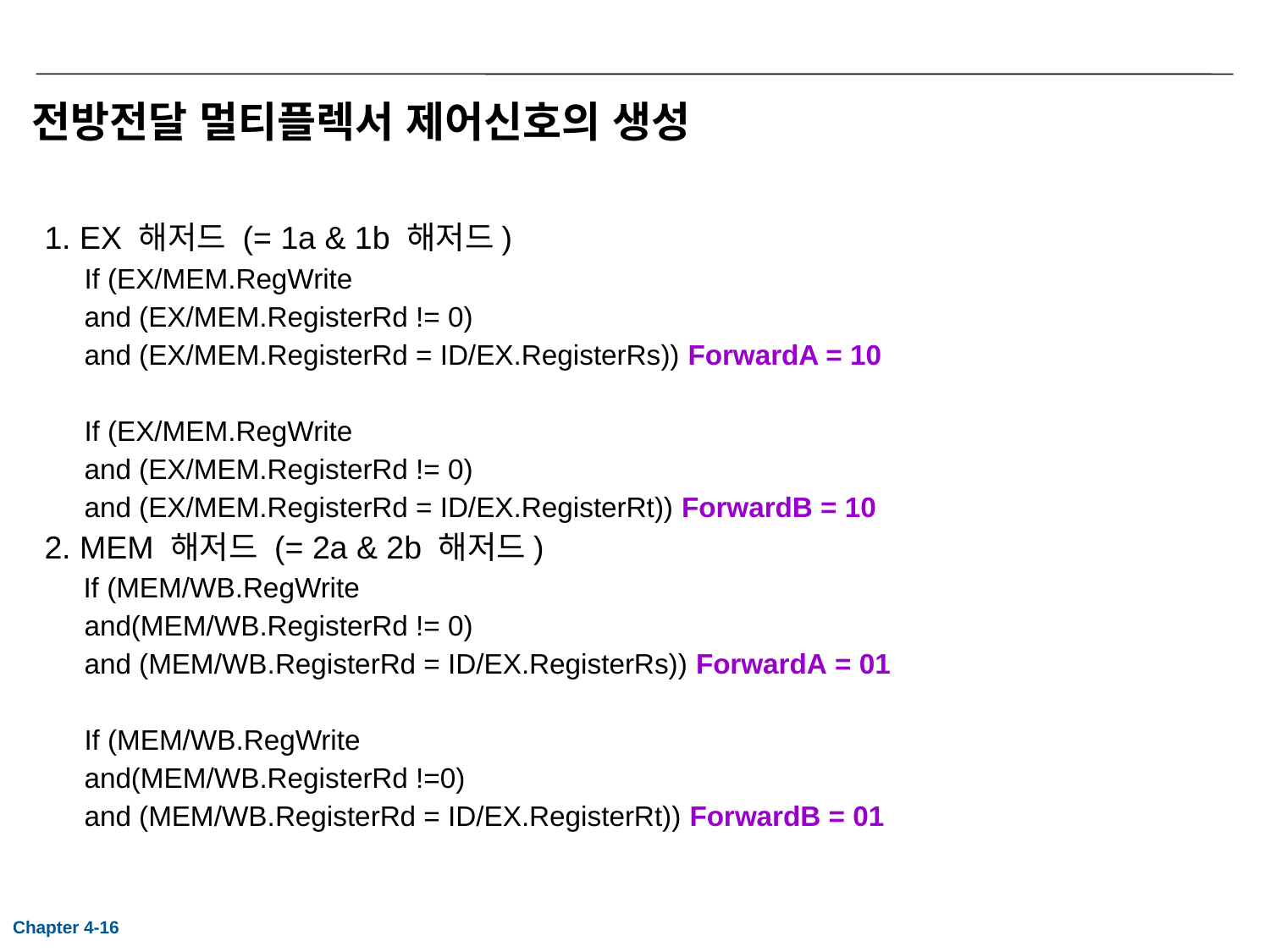

# 전방전달 멀티플렉서 제어신호의 생성
1. EX 해저드 (= 1a & 1b 해저드)
 If (EX/MEM.RegWrite
 and (EX/MEM.RegisterRd != 0)
 and (EX/MEM.RegisterRd = ID/EX.RegisterRs)) ForwardA = 10

 If (EX/MEM.RegWrite
 and (EX/MEM.RegisterRd != 0)
 and (EX/MEM.RegisterRd = ID/EX.RegisterRt)) ForwardB = 10
2. MEM 해저드 (= 2a & 2b 해저드)
 If (MEM/WB.RegWrite
 and(MEM/WB.RegisterRd != 0)
 and (MEM/WB.RegisterRd = ID/EX.RegisterRs)) ForwardA = 01

 If (MEM/WB.RegWrite
 and(MEM/WB.RegisterRd !=0)
 and (MEM/WB.RegisterRd = ID/EX.RegisterRt)) ForwardB = 01
Chapter 4-16